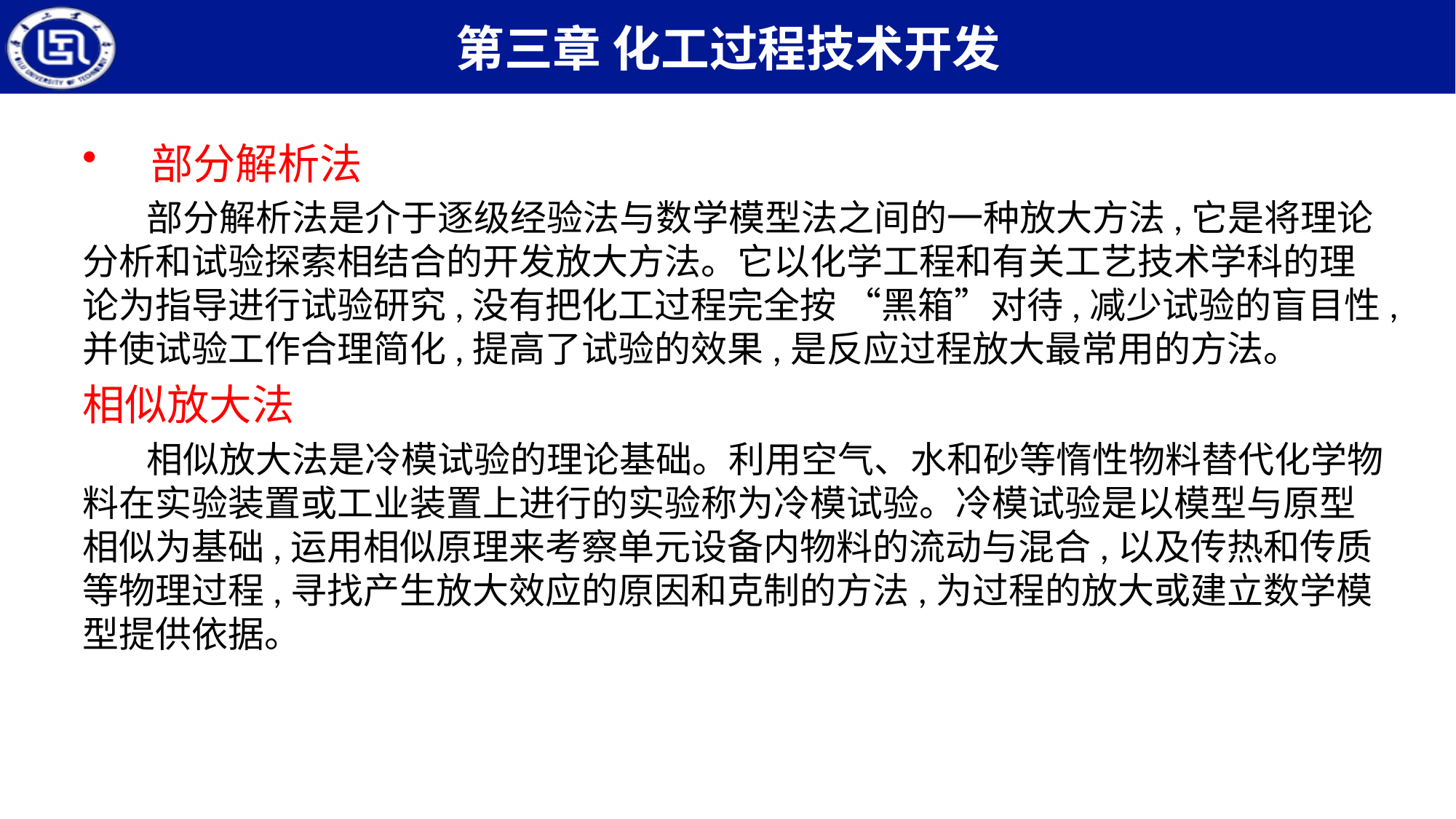

部分解析法
部分解析法是介于逐级经验法与数学模型法之间的一种放大方法,它是将理论分析和试验探索相结合的开发放大方法。它以化学工程和有关工艺技术学科的理论为指导进行试验研究,没有把化工过程完全按 “黑箱”对待,减少试验的盲目性,并使试验工作合理简化,提高了试验的效果,是反应过程放大最常用的方法。
相似放大法
相似放大法是冷模试验的理论基础。利用空气、水和砂等惰性物料替代化学物料在实验装置或工业装置上进行的实验称为冷模试验。冷模试验是以模型与原型相似为基础,运用相似原理来考察单元设备内物料的流动与混合,以及传热和传质等物理过程,寻找产生放大效应的原因和克制的方法,为过程的放大或建立数学模型提供依据。